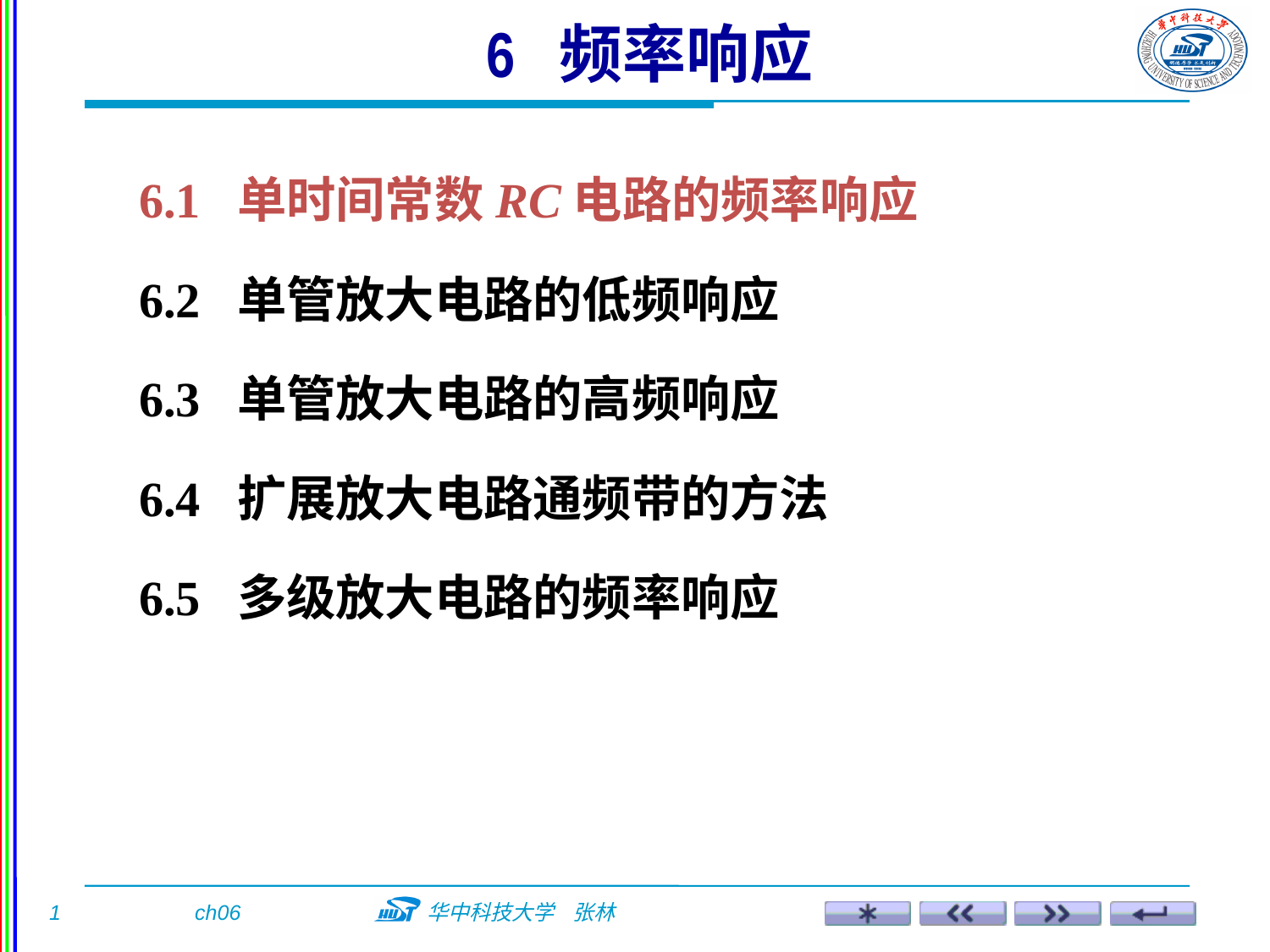

6  频率响应
6.1  单时间常数RC电路的频率响应
6.2  单管放大电路的低频响应
6.3  单管放大电路的高频响应
6.4  扩展放大电路通频带的方法
6.5  多级放大电路的频率响应